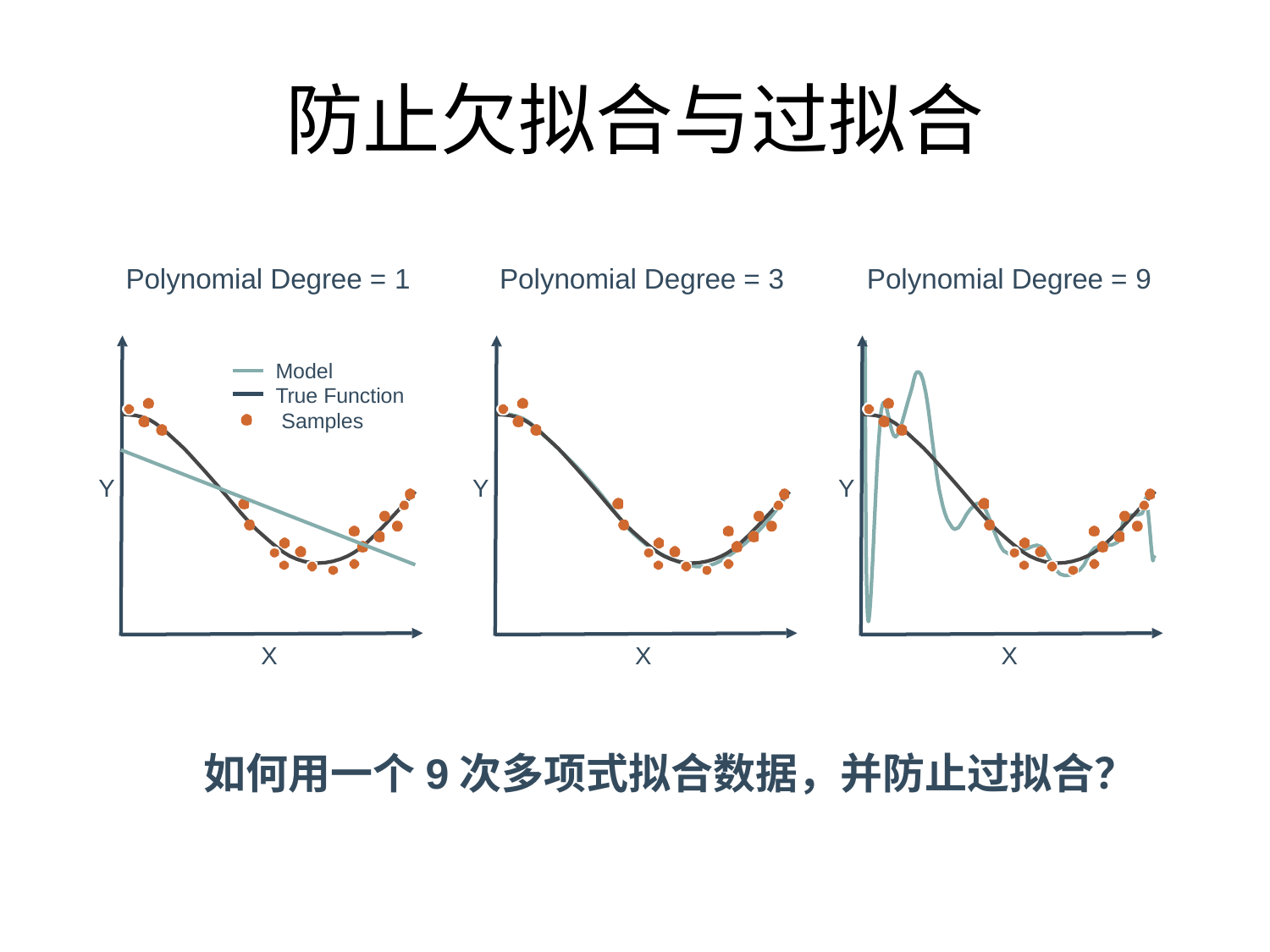

# 防止欠拟合与过拟合
Polynomial Degree = 1
Polynomial Degree = 3
Polynomial Degree = 9

Model
True Function  Samples

Y
Y
Y

X
X
X
如何用一个9次多项式拟合数据，并防止过拟合？
22